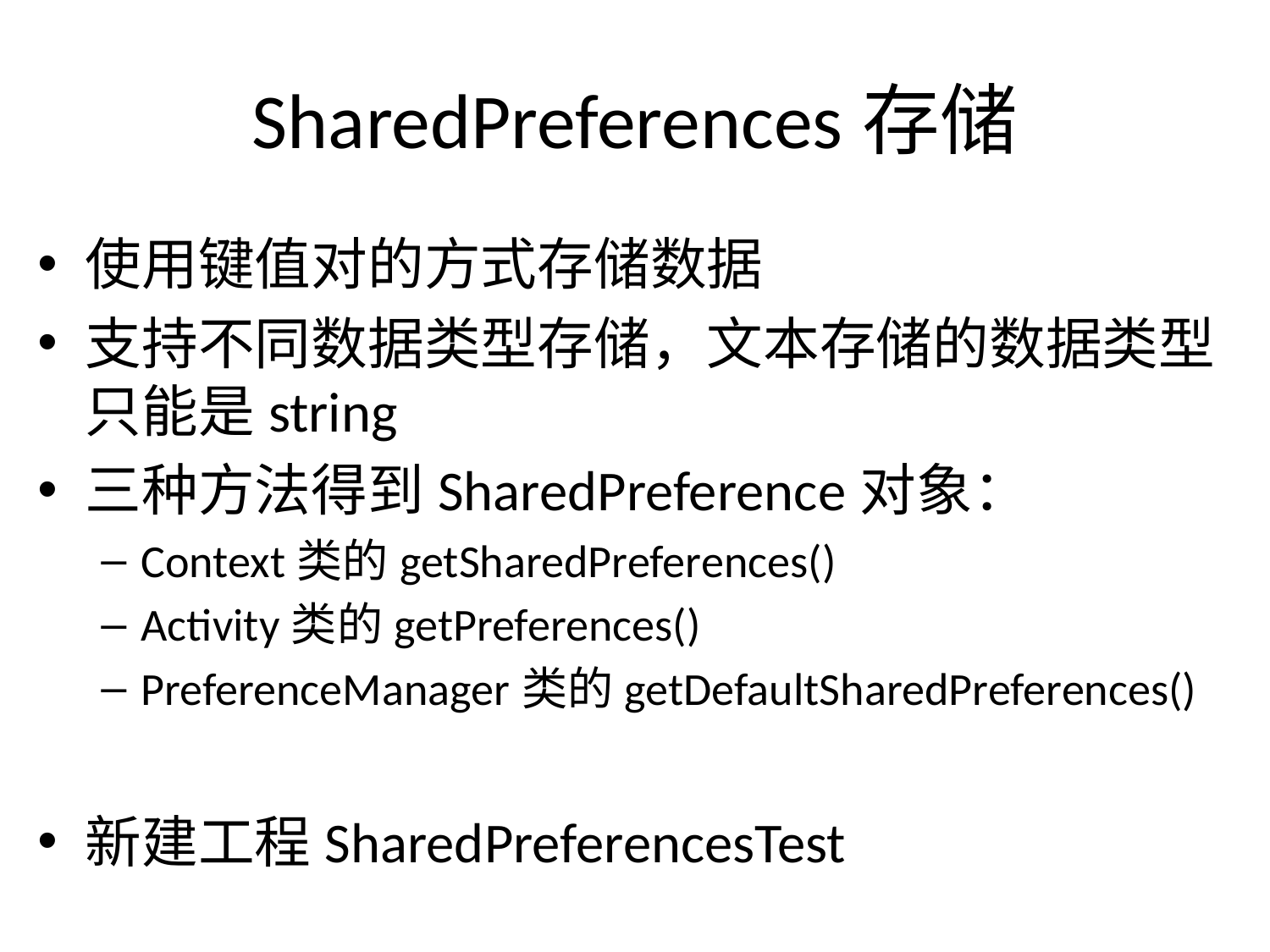

# SharedPreferences存储
使用键值对的方式存储数据
支持不同数据类型存储，文本存储的数据类型只能是string
三种方法得到SharedPreference对象：
Context类的getSharedPreferences()
Activity类的getPreferences()
PreferenceManager类的getDefaultSharedPreferences()

新建工程SharedPreferencesTest